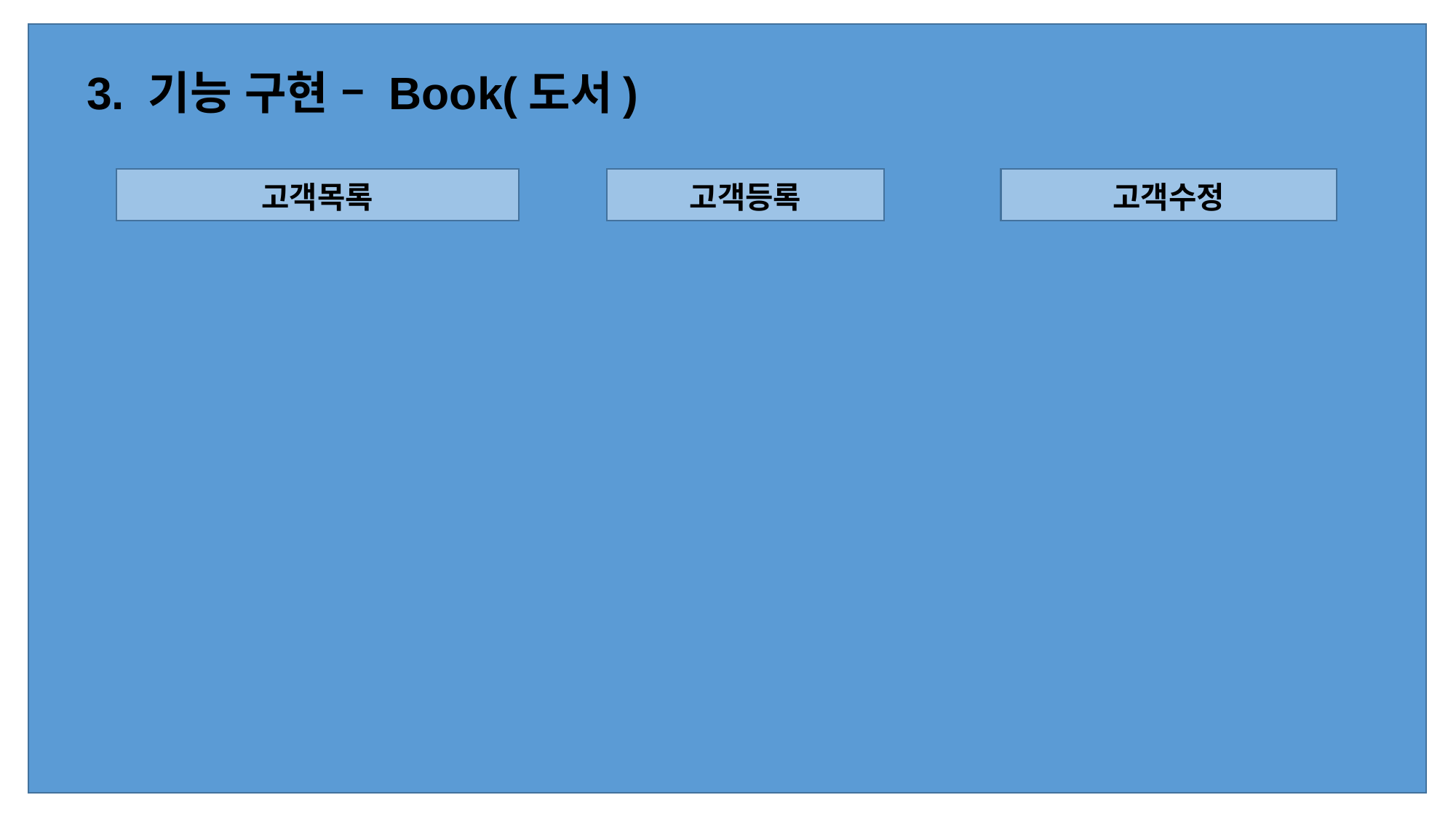

# 3. 기능 구현 – Book(도서)
고객목록

고객등록

고객수정